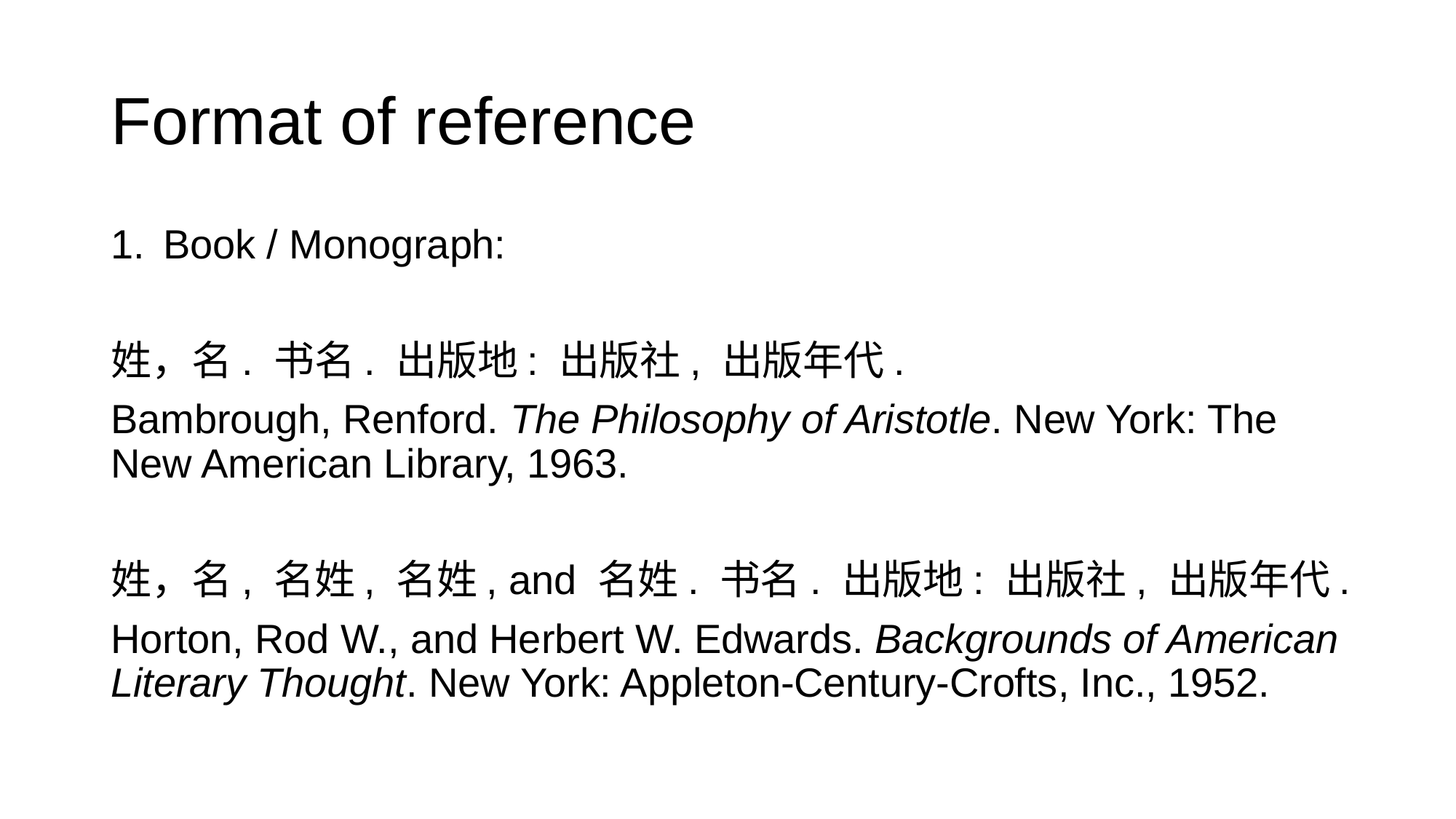

# Format of reference
Book / Monograph:

姓，名. 书名. 出版地: 出版社, 出版年代.
Bambrough, Renford. The Philosophy of Aristotle. New York: The New American Library, 1963.

姓，名, 名姓, 名姓, and 名姓. 书名. 出版地: 出版社, 出版年代.
Horton, Rod W., and Herbert W. Edwards. Backgrounds of American Literary Thought. New York: Appleton-Century-Crofts, Inc., 1952.